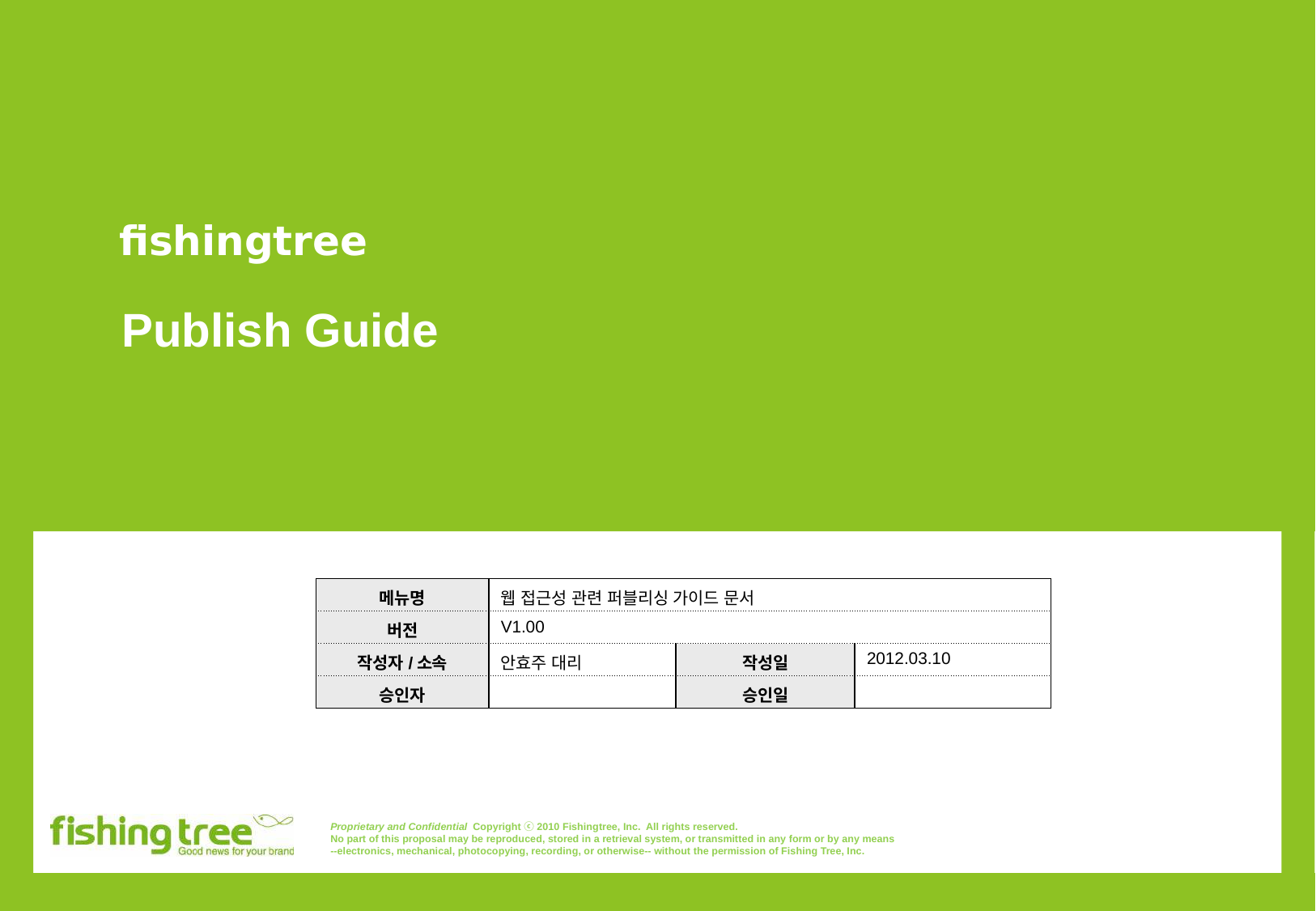

fishingtree
# Publish Guide
| 메뉴명 | 웹 접근성 관련 퍼블리싱 가이드 문서 |  |  |
| --- | --- | --- | --- |
| 버전 | V1.00 |  |  |
| 작성자/소속 | 안효주 대리 | 작성일 | 2012.03.10 |
| 승인자 |  | 승인일 |  |